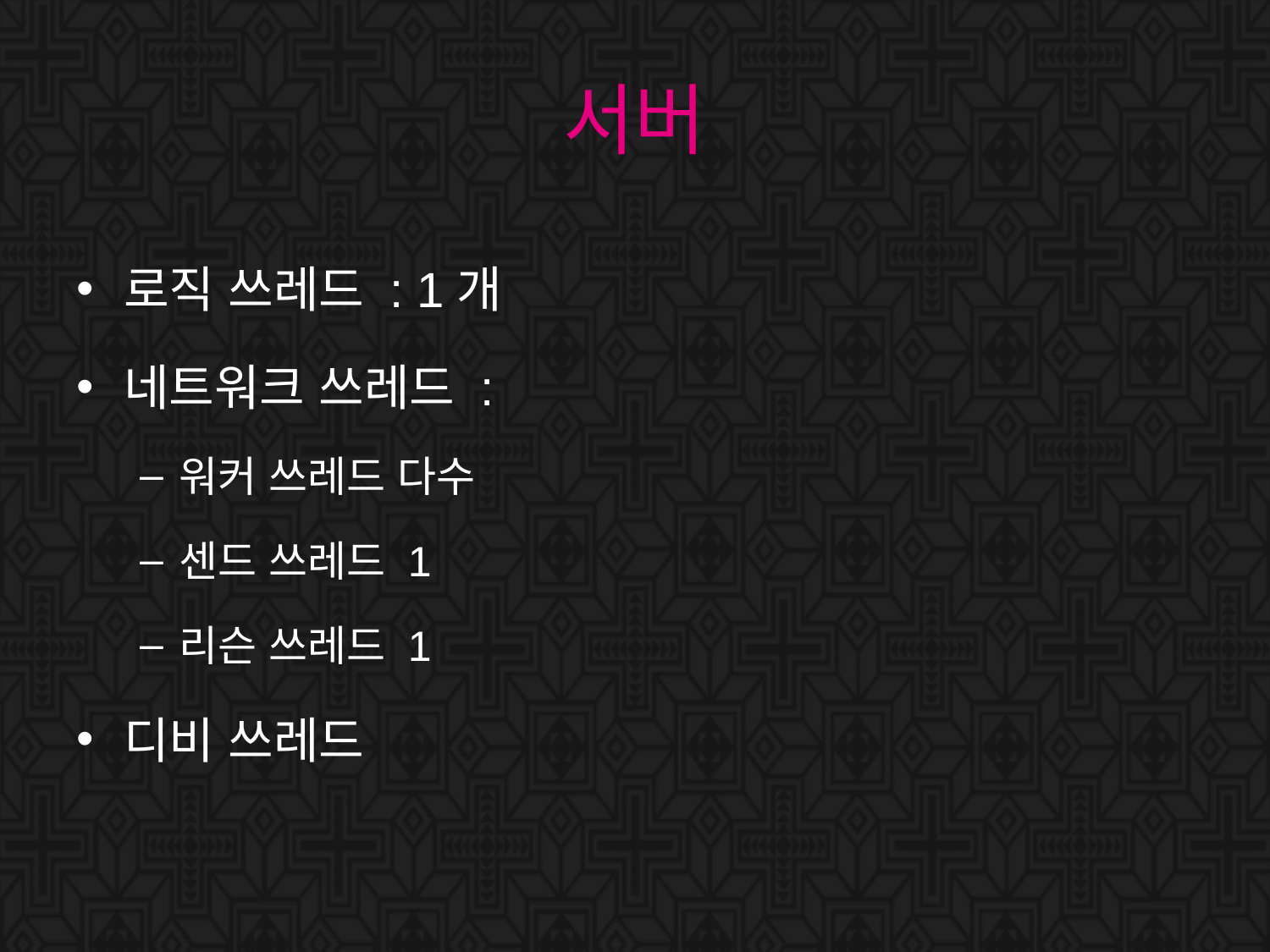

# 서버
로직 쓰레드 : 1개
네트워크 쓰레드 :
워커 쓰레드 다수
센드 쓰레드 1
리슨 쓰레드 1
디비 쓰레드